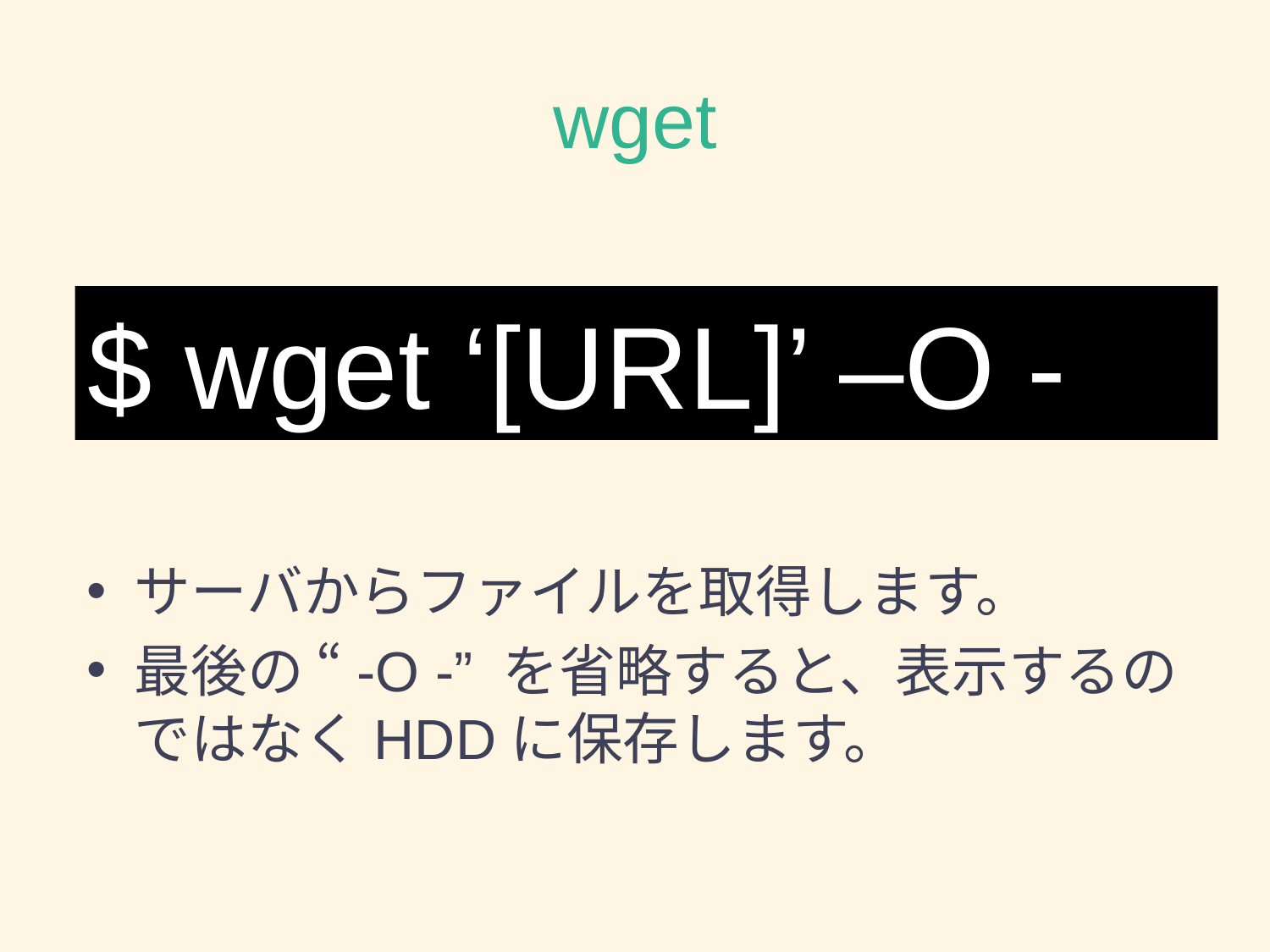

# wget
$ wget ‘[URL]’ –O -
サーバからファイルを取得します。
最後の “-O -” を省略すると、表示するのではなくHDDに保存します。